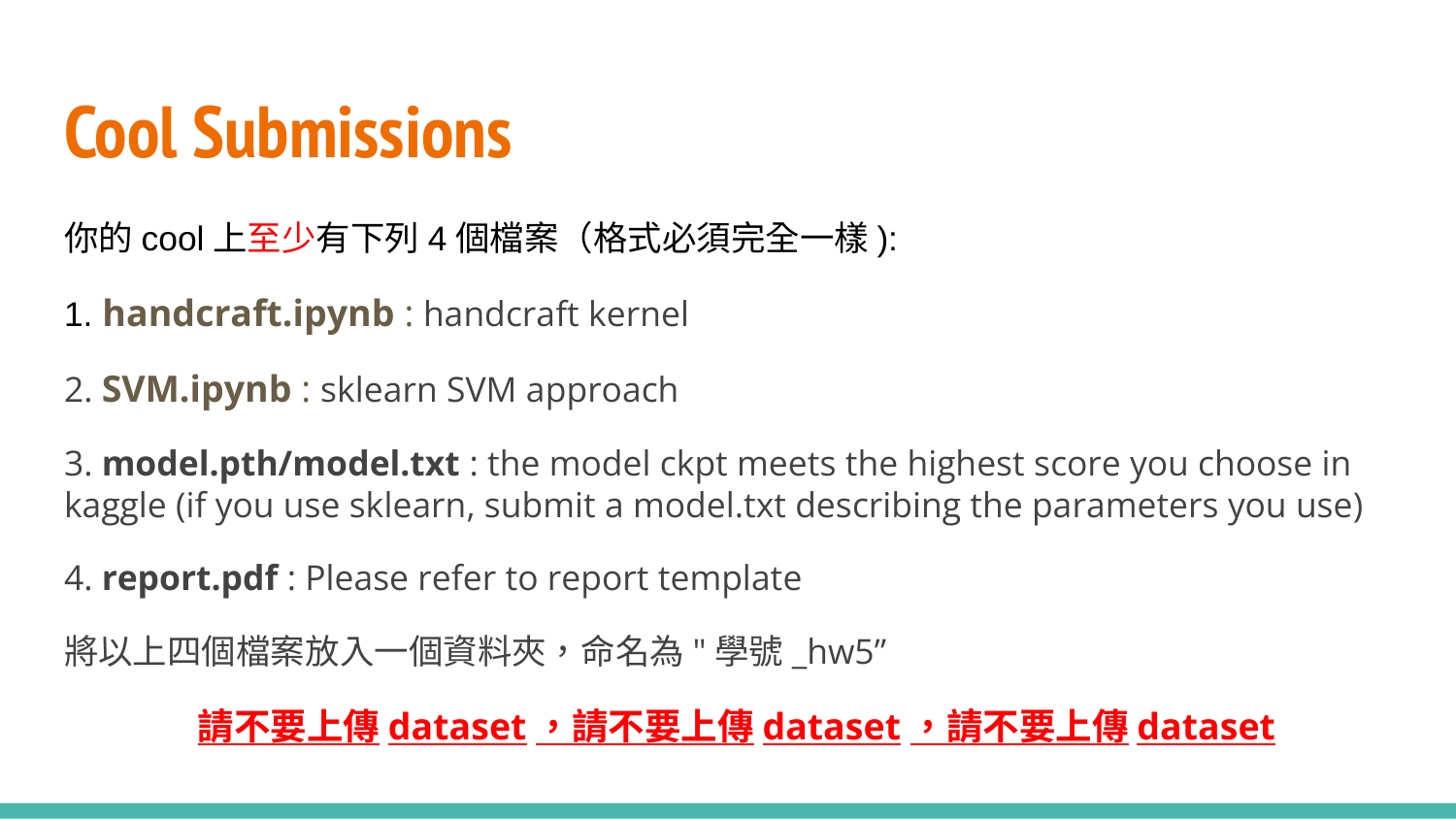

# Cool Submissions
你的cool上至少有下列4個檔案（格式必須完全一樣):
1. handcraft.ipynb : handcraft kernel
2. SVM.ipynb : sklearn SVM approach
3. model.pth/model.txt : the model ckpt meets the highest score you choose in kaggle (if you use sklearn, submit a model.txt describing the parameters you use)
4. report.pdf : Please refer to report template
將以上四個檔案放入一個資料夾，命名為"學號_hw5”
 請不要上傳dataset，請不要上傳dataset，請不要上傳dataset